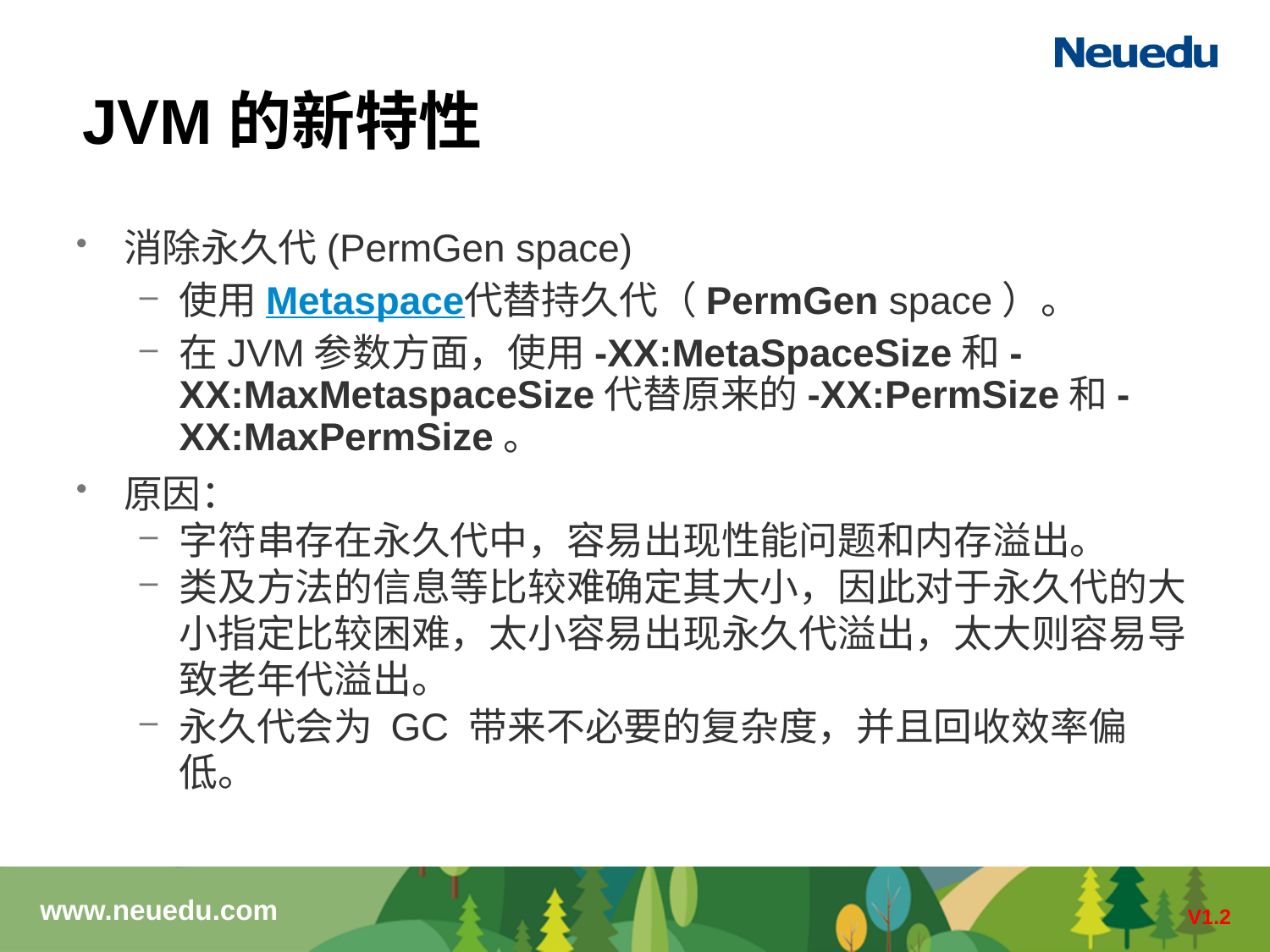

# JVM的新特性
消除永久代(PermGen space)
使用Metaspace代替持久代（PermGen space）。
在JVM参数方面，使用-XX:MetaSpaceSize和-XX:MaxMetaspaceSize代替原来的-XX:PermSize和-XX:MaxPermSize。
原因：
字符串存在永久代中，容易出现性能问题和内存溢出。
类及方法的信息等比较难确定其大小，因此对于永久代的大小指定比较困难，太小容易出现永久代溢出，太大则容易导致老年代溢出。
永久代会为 GC 带来不必要的复杂度，并且回收效率偏低。